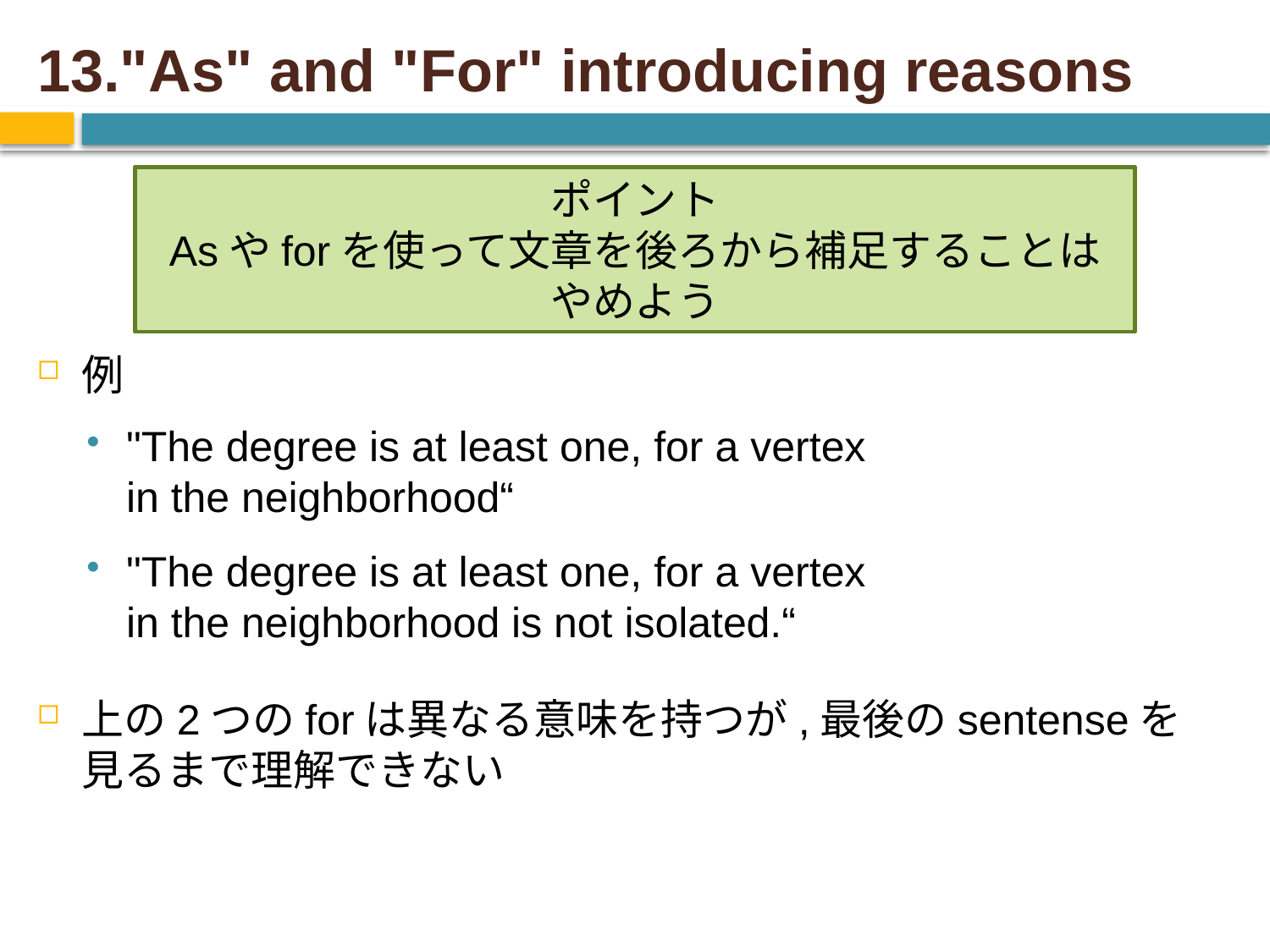

# 13."As" and "For" introducing reasons

例
"The degree is at least one, for a vertex
in the neighborhood“
"The degree is at least one, for a vertex
in the neighborhood is not isolated.“
上の2つのforは異なる意味を持つが,最後のsentenseを
見るまで理解できない

ポイント
Asやforを使って文章を後ろから補足することは
やめよう